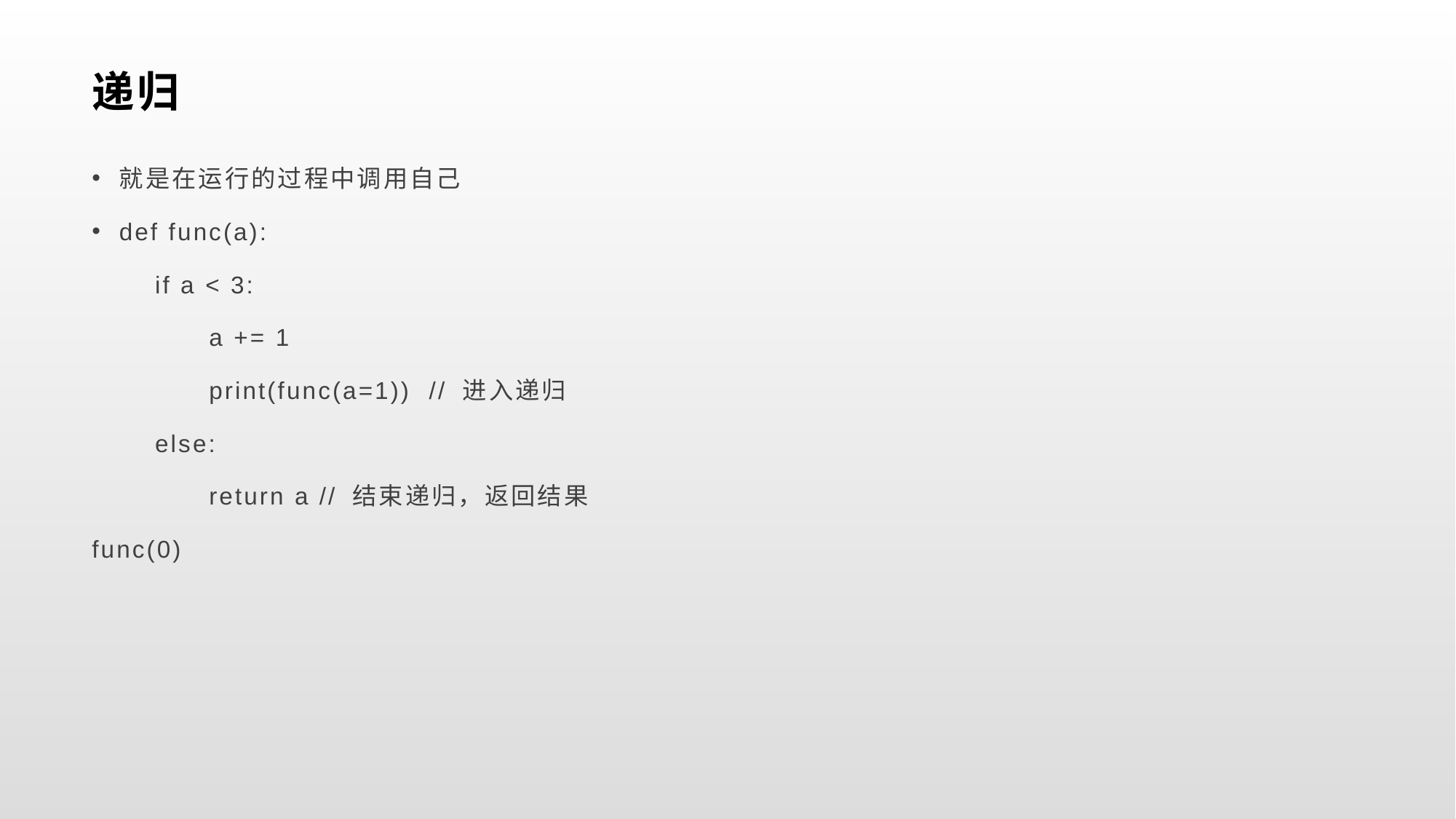

# 递归
就是在运行的过程中调用自己
def func(a):
       if a < 3:
             a += 1
             print(func(a=1))  // 进入递归
       else:
             return a // 结束递归，返回结果
func(0)